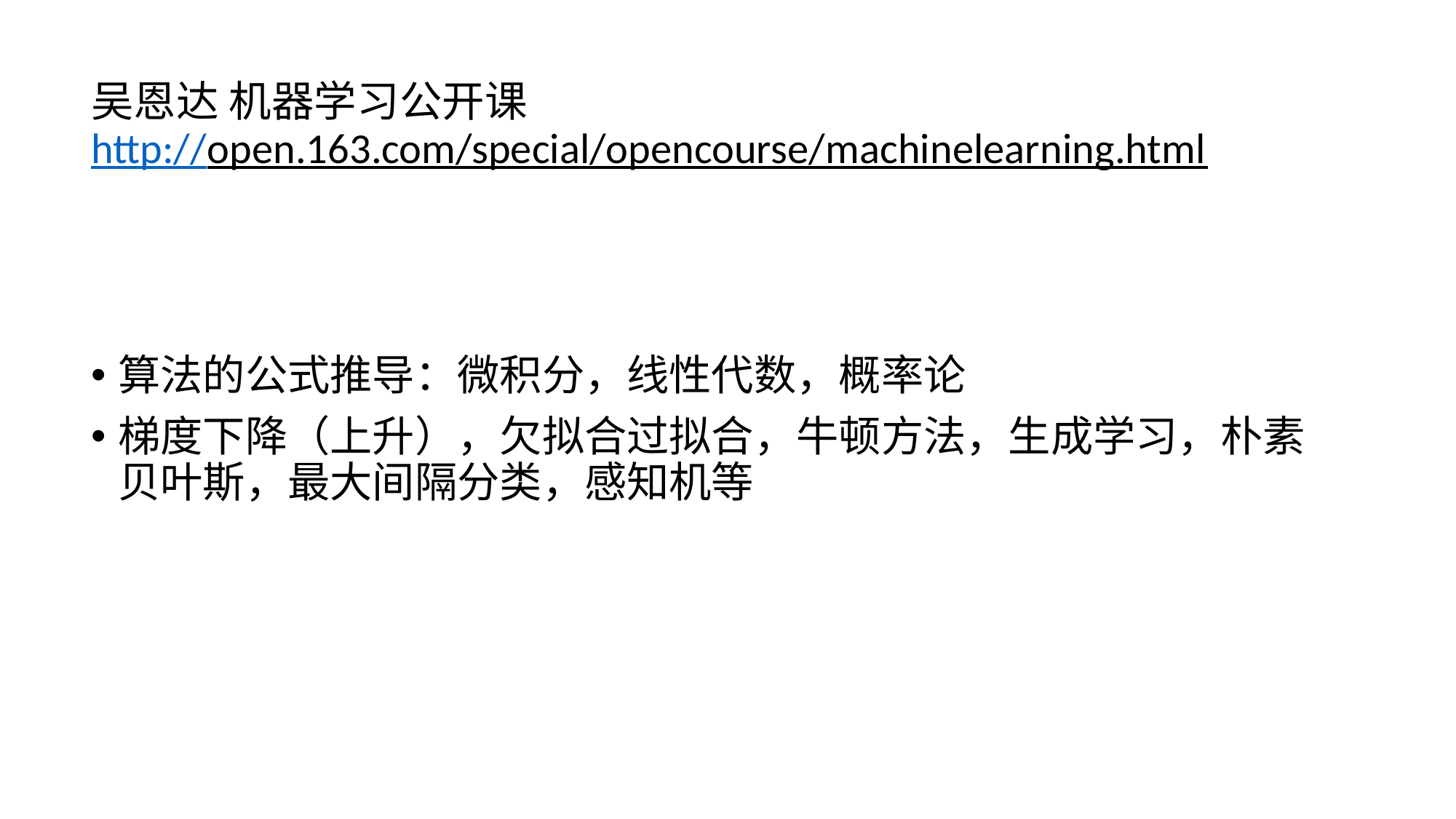

# 吴恩达 机器学习公开课 http://open.163.com/special/opencourse/machinelearning.html
算法的公式推导：微积分，线性代数，概率论
梯度下降（上升），欠拟合过拟合，牛顿方法，生成学习，朴素贝叶斯，最大间隔分类，感知机等